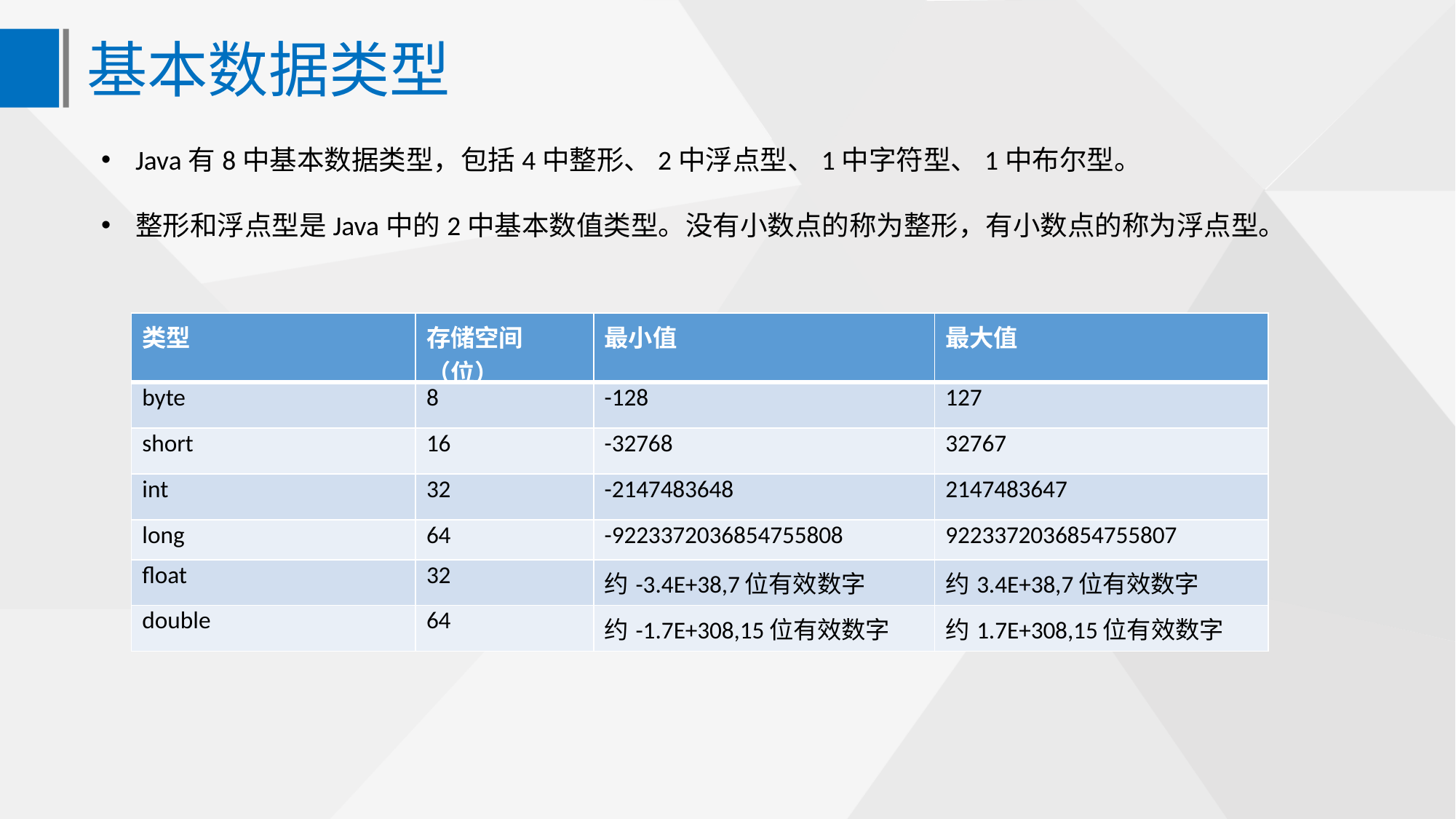

基本数据类型

Java有8中基本数据类型，包括4中整形、2中浮点型、1中字符型、1中布尔型。

整形和浮点型是Java中的2中基本数值类型。没有小数点的称为整形，有小数点的称为浮点型。
| 类型 | 存储空间（位） | 最小值 | 最大值 |
| --- | --- | --- | --- |
| byte | 8 | -128 | 127 |
| short | 16 | -32768 | 32767 |
| int | 32 | -2147483648 | 2147483647 |
| long | 64 | -9223372036854755808 | 9223372036854755807 |
| float | 32 | 约-3.4E+38,7位有效数字 | 约3.4E+38,7位有效数字 |
| double | 64 | 约-1.7E+308,15位有效数字 | 约1.7E+308,15位有效数字 |